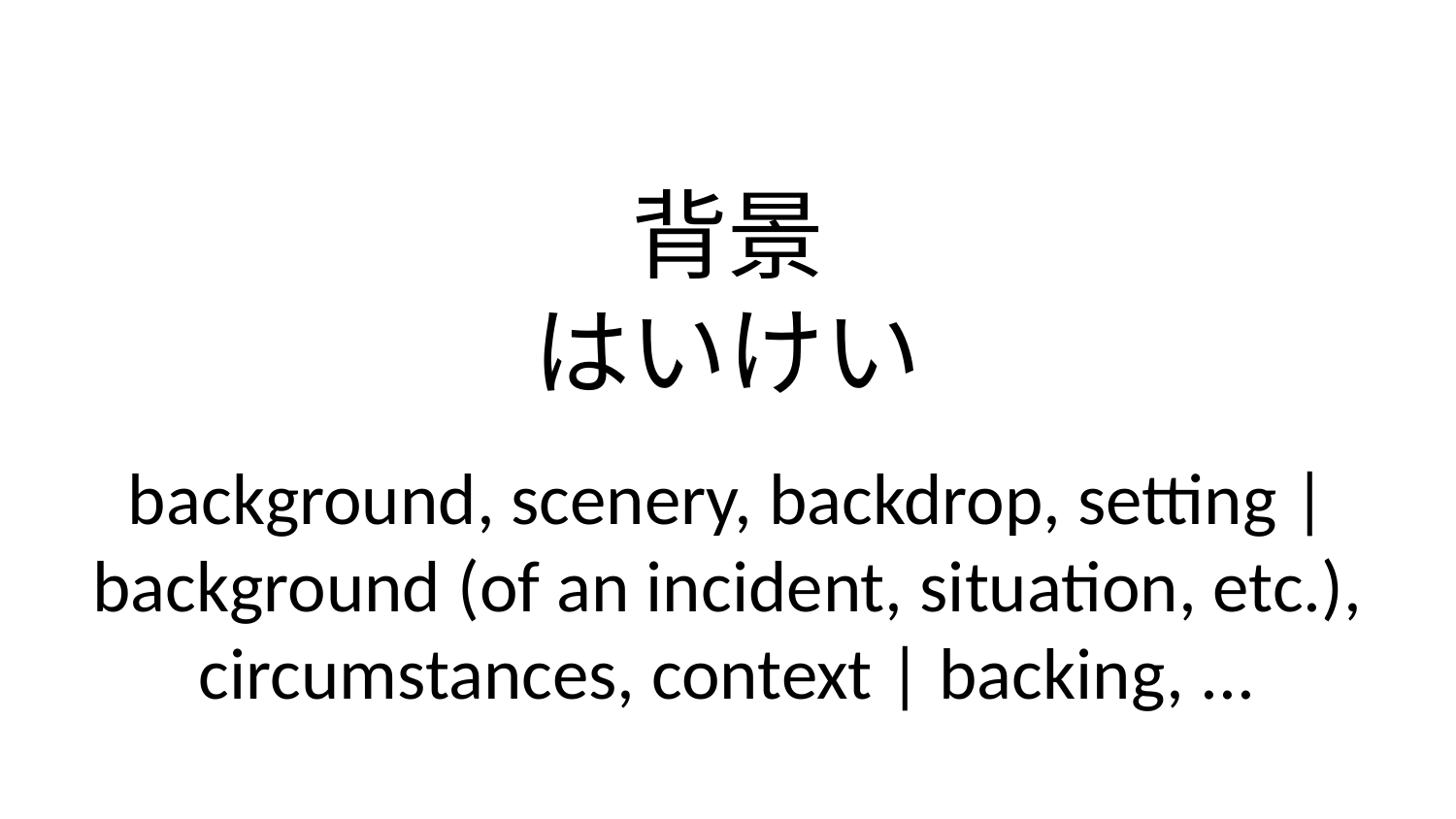

背景
はいけい
background, scenery, backdrop, setting | background (of an incident, situation, etc.), circumstances, context | backing, ...
541-555